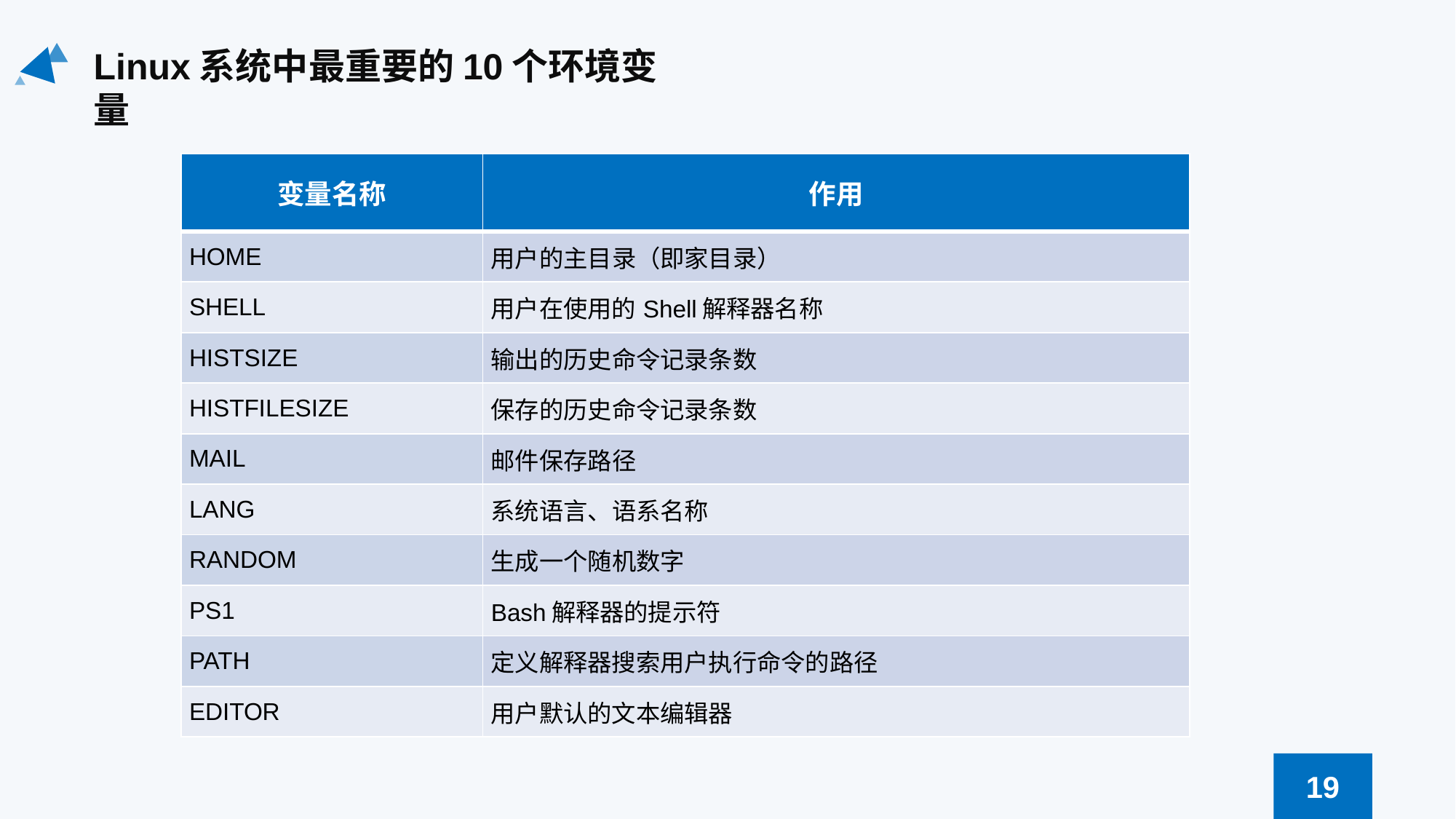

Linux系统中最重要的10个环境变量

| 变量名称 | 作用 |
| --- | --- |
| HOME | 用户的主目录（即家目录） |
| SHELL | 用户在使用的Shell解释器名称 |
| HISTSIZE | 输出的历史命令记录条数 |
| HISTFILESIZE | 保存的历史命令记录条数 |
| MAIL | 邮件保存路径 |
| LANG | 系统语言、语系名称 |
| RANDOM | 生成一个随机数字 |
| PS1 | Bash解释器的提示符 |
| PATH | 定义解释器搜索用户执行命令的路径 |
| EDITOR | 用户默认的文本编辑器 |

19